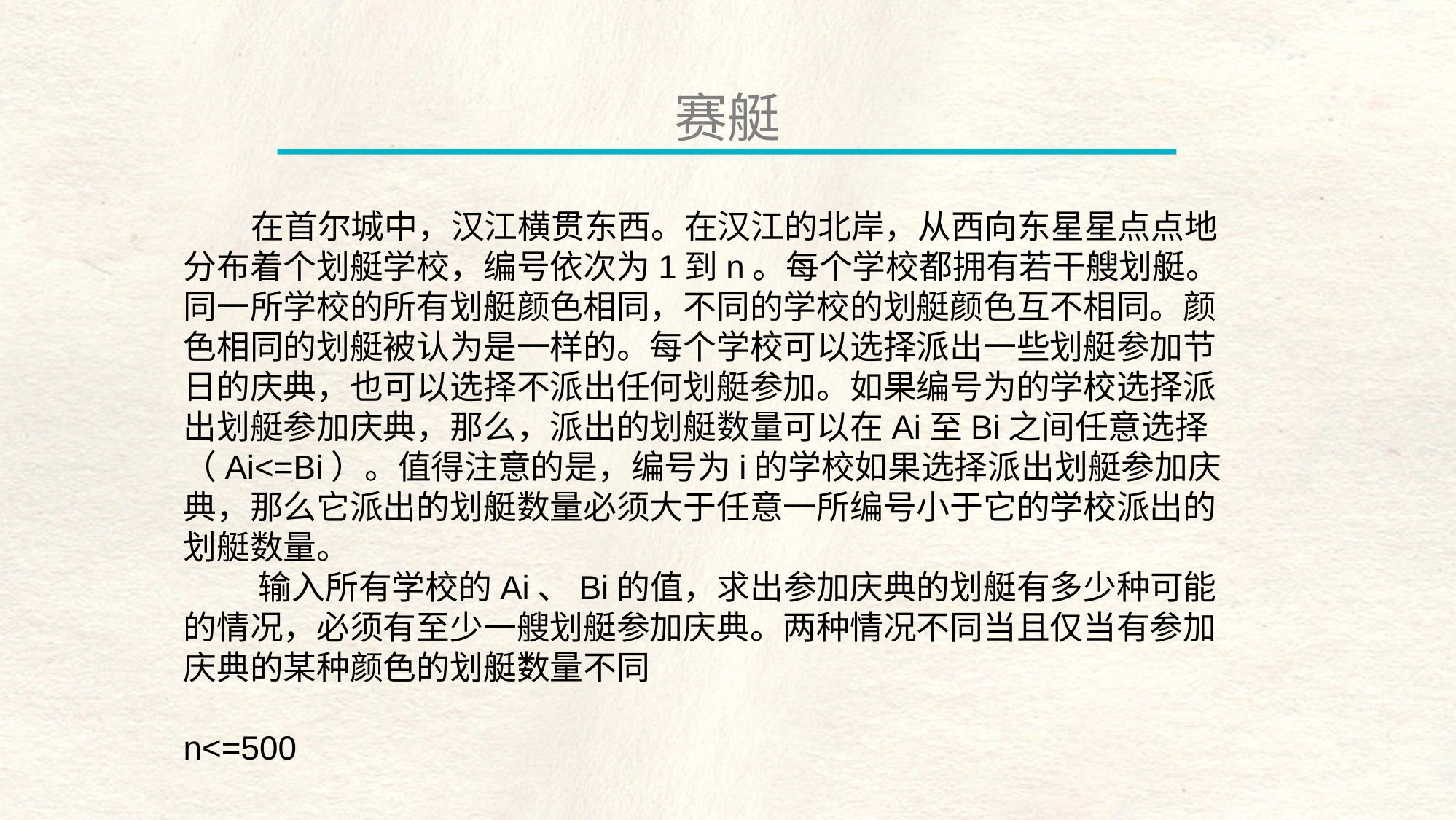

赛艇

        在首尔城中，汉江横贯东西。在汉江的北岸，从西向东星星点点地分布着个划艇学校，编号依次为1到n。每个学校都拥有若干艘划艇。同一所学校的所有划艇颜色相同，不同的学校的划艇颜色互不相同。颜色相同的划艇被认为是一样的。每个学校可以选择派出一些划艇参加节日的庆典，也可以选择不派出任何划艇参加。如果编号为的学校选择派出划艇参加庆典，那么，派出的划艇数量可以在Ai至Bi之间任意选择（Ai<=Bi）。值得注意的是，编号为i的学校如果选择派出划艇参加庆典，那么它派出的划艇数量必须大于任意一所编号小于它的学校派出的划艇数量。
         输入所有学校的Ai、Bi的值，求出参加庆典的划艇有多少种可能的情况，必须有至少一艘划艇参加庆典。两种情况不同当且仅当有参加庆典的某种颜色的划艇数量不同

n<=500